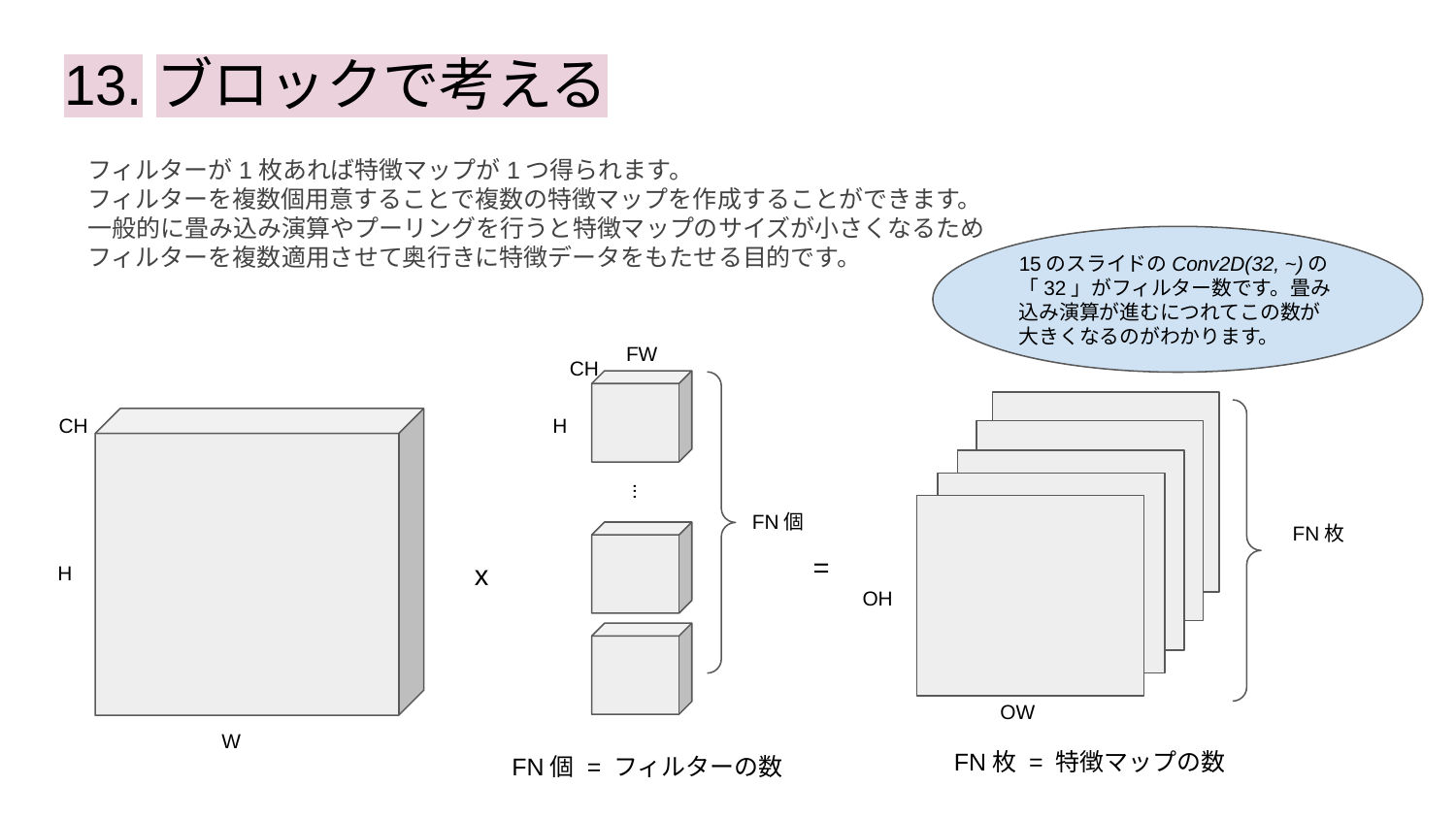

# 13.ブロックで考える
フィルターが1枚あれば特徴マップが1つ得られます。
フィルターを複数個用意することで複数の特徴マップを作成することができます。
一般的に畳み込み演算やプーリングを行うと特徴マップのサイズが小さくなるため
フィルターを複数適用させて奥行きに特徴データをもたせる目的です。

15のスライドのConv2D(32, ~)の「32」がフィルター数です。畳み込み演算が進むにつれてこの数が大きくなるのがわかります。
FW
CH

CH
H

...

FN個

FN枚

=
H
x
OH

OW
W
FN枚 = 特徴マップの数
FN個 = フィルターの数